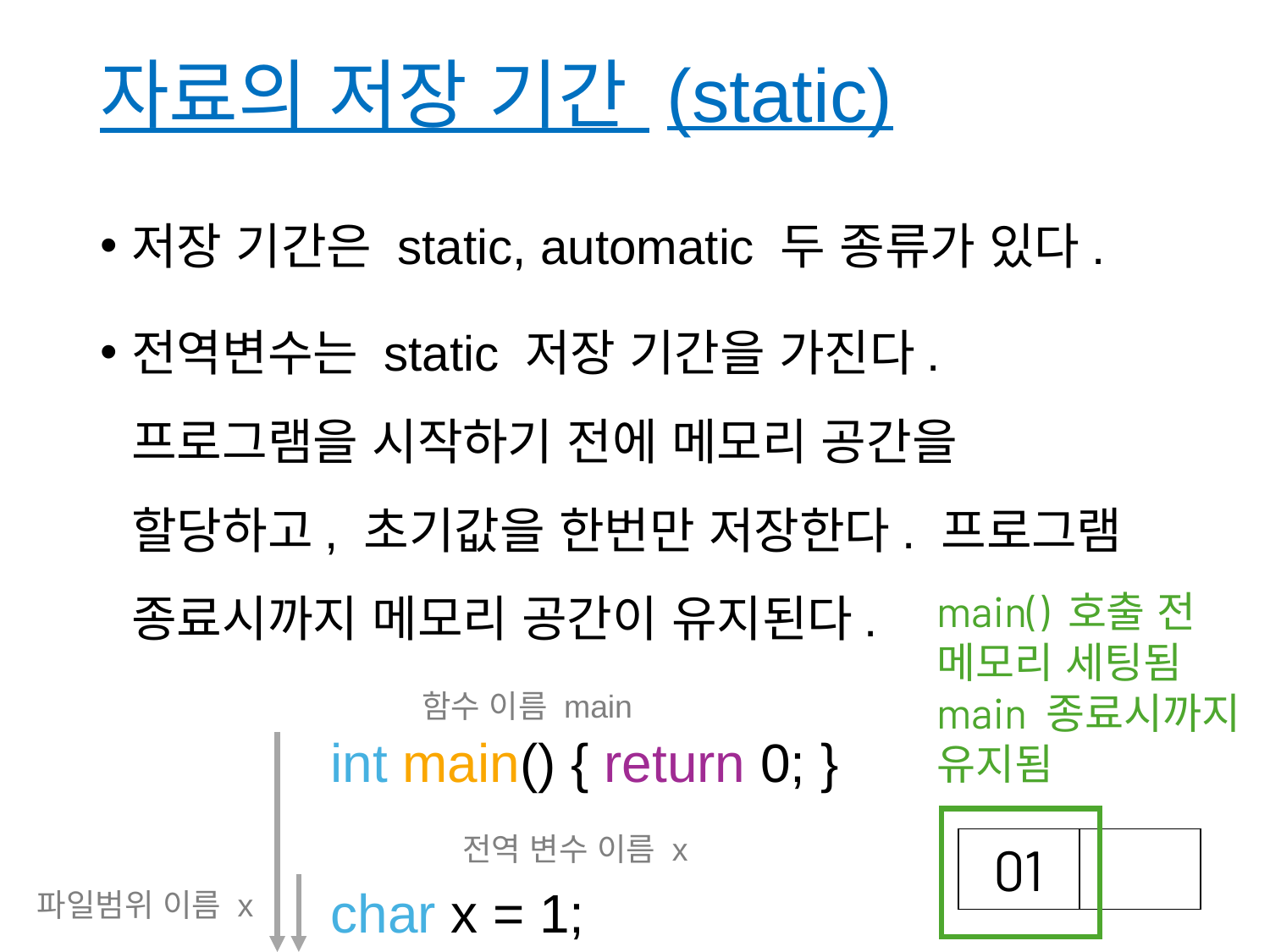

# 자료의 저장 기간 (static)
저장 기간은 static, automatic 두 종류가 있다.
전역변수는 static 저장 기간을 가진다. 프로그램을 시작하기 전에 메모리 공간을 할당하고, 초기값을 한번만 저장한다. 프로그램 종료시까지 메모리 공간이 유지된다.
main() 호출 전
메모리 세팅됨
main 종료시까지
유지됨
함수 이름 main
int main() { return 0; }

char x = 1;

전역 변수 이름 x
| 01 |  |
| --- | --- |
파일범위 이름 x